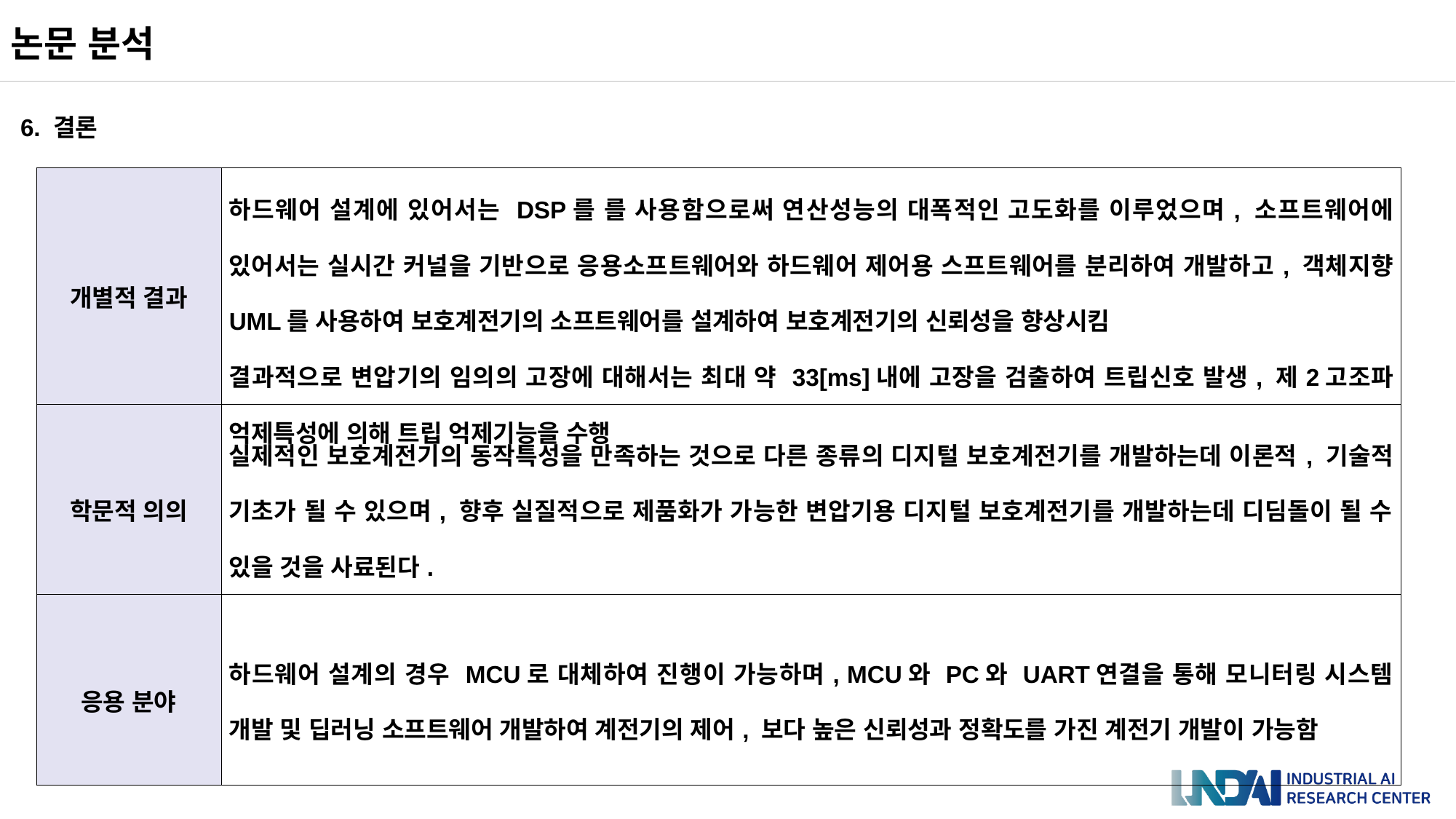

논문 분석
6. 결론

| 개별적 결과 | 하드웨어 설계에 있어서는 DSP를 를 사용함으로써 연산성능의 대폭적인 고도화를 이루었으며, 소프트웨어에 있어서는 실시간 커널을 기반으로 응용소프트웨어와 하드웨어 제어용 스프트웨어를 분리하여 개발하고, 객체지향 UML를 사용하여 보호계전기의 소프트웨어를 설계하여 보호계전기의 신뢰성을 향상시킴 결과적으로 변압기의 임의의 고장에 대해서는 최대 약 33[ms]내에 고장을 검출하여 트립신호 발생, 제2고조파 억제특성에 의해 트립 억제기능을 수행 |
| --- | --- |
| 학문적 의의 | 실제적인 보호계전기의 동작특성을 만족하는 것으로 다른 종류의 디지털 보호계전기를 개발하는데 이론적, 기술적 기초가 될 수 있으며, 향후 실질적으로 제품화가 가능한 변압기용 디지털 보호계전기를 개발하는데 디딤돌이 될 수 있을 것을 사료된다. |
| 응용 분야 | 하드웨어 설계의 경우 MCU로 대체하여 진행이 가능하며, MCU와 PC와 UART연결을 통해 모니터링 시스템 개발 및 딥러닝 소프트웨어 개발하여 계전기의 제어, 보다 높은 신뢰성과 정확도를 가진 계전기 개발이 가능함 |